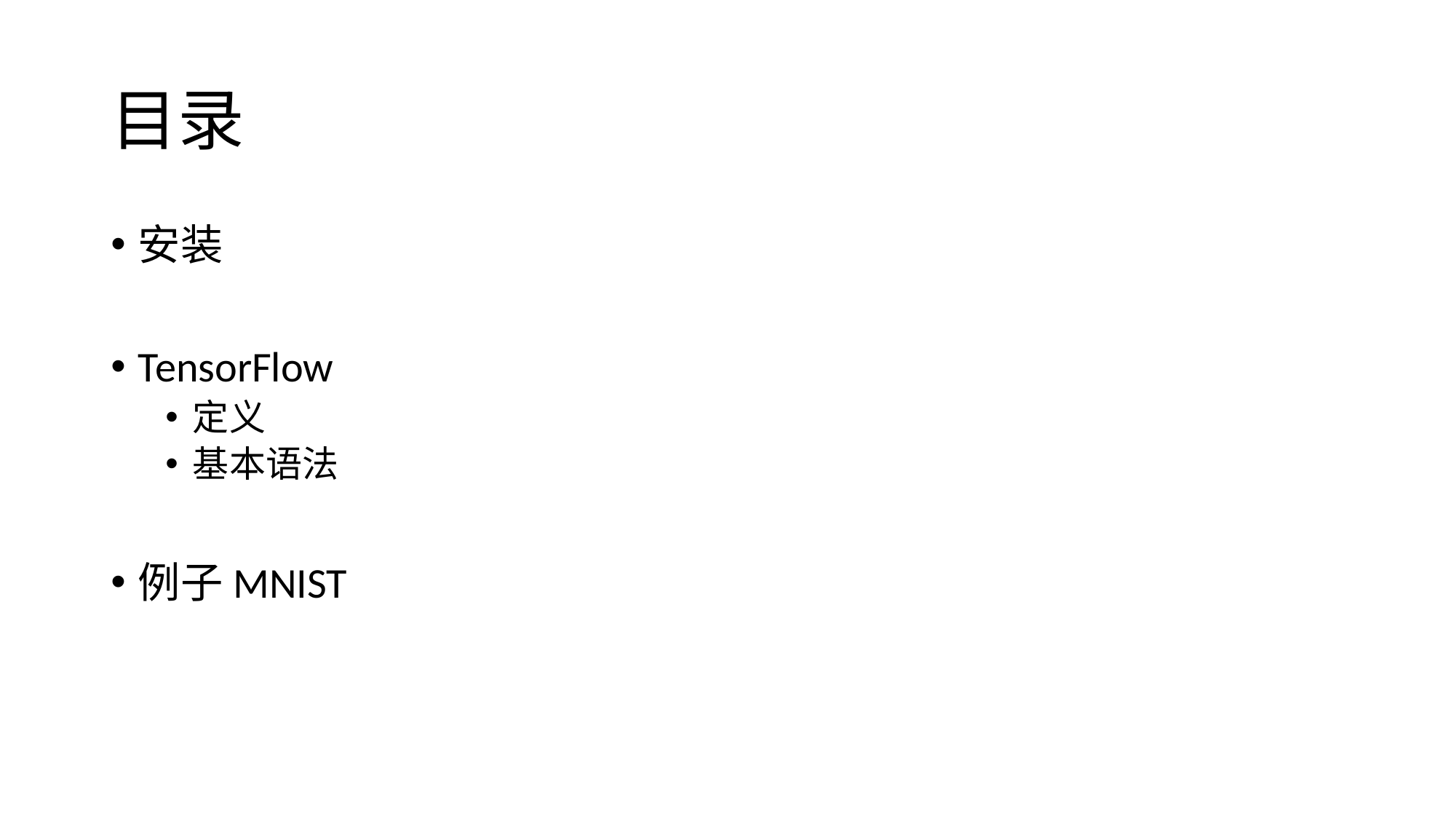

# 目录
安装

TensorFlow
定义
基本语法

例子MNIST